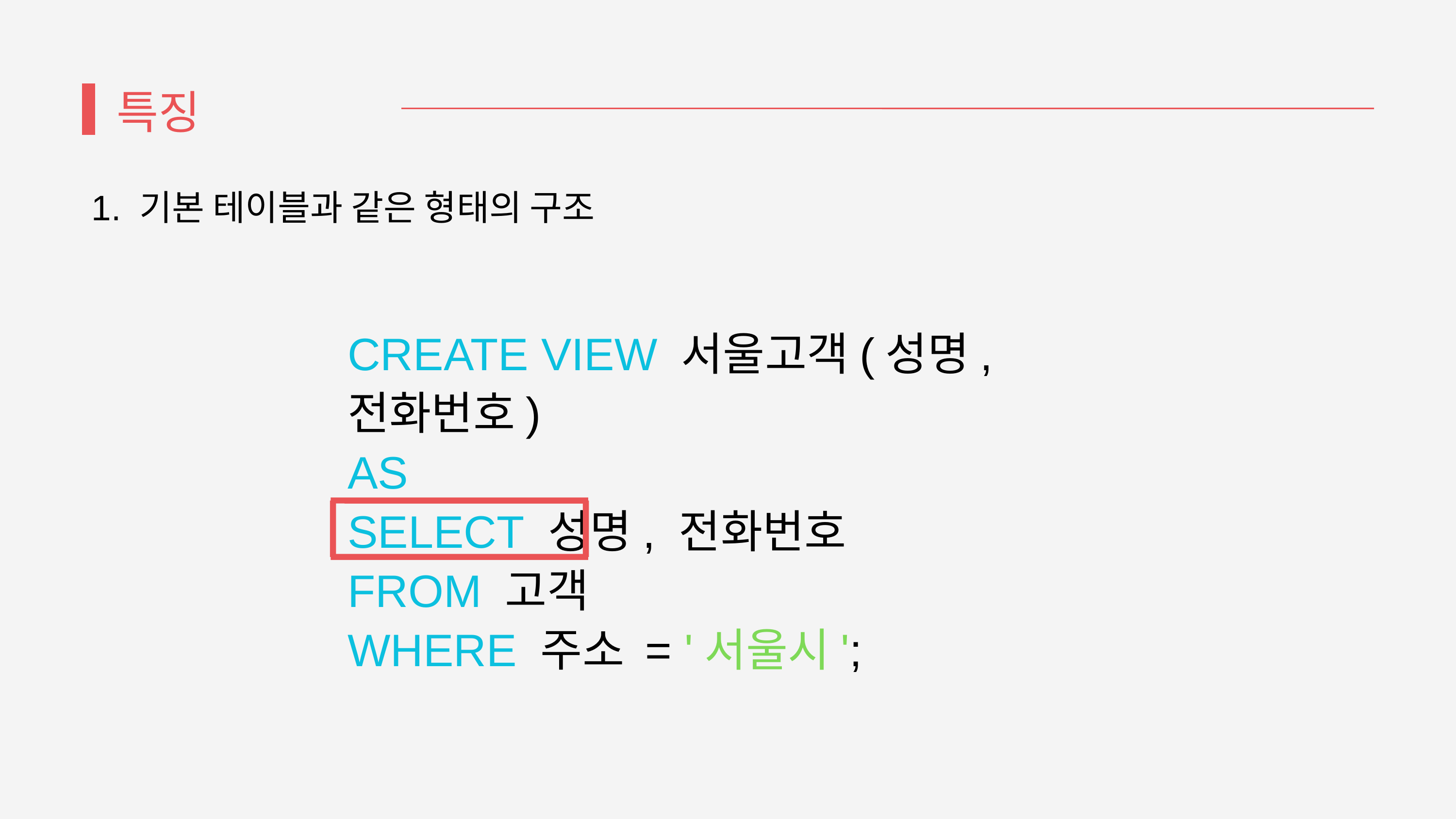

특징

 1. 기본 테이블과 같은 형태의 구조
CREATE VIEW 서울고객(성명, 전화번호)
AS
SELECT 성명, 전화번호
FROM 고객
WHERE 주소 = '서울시';